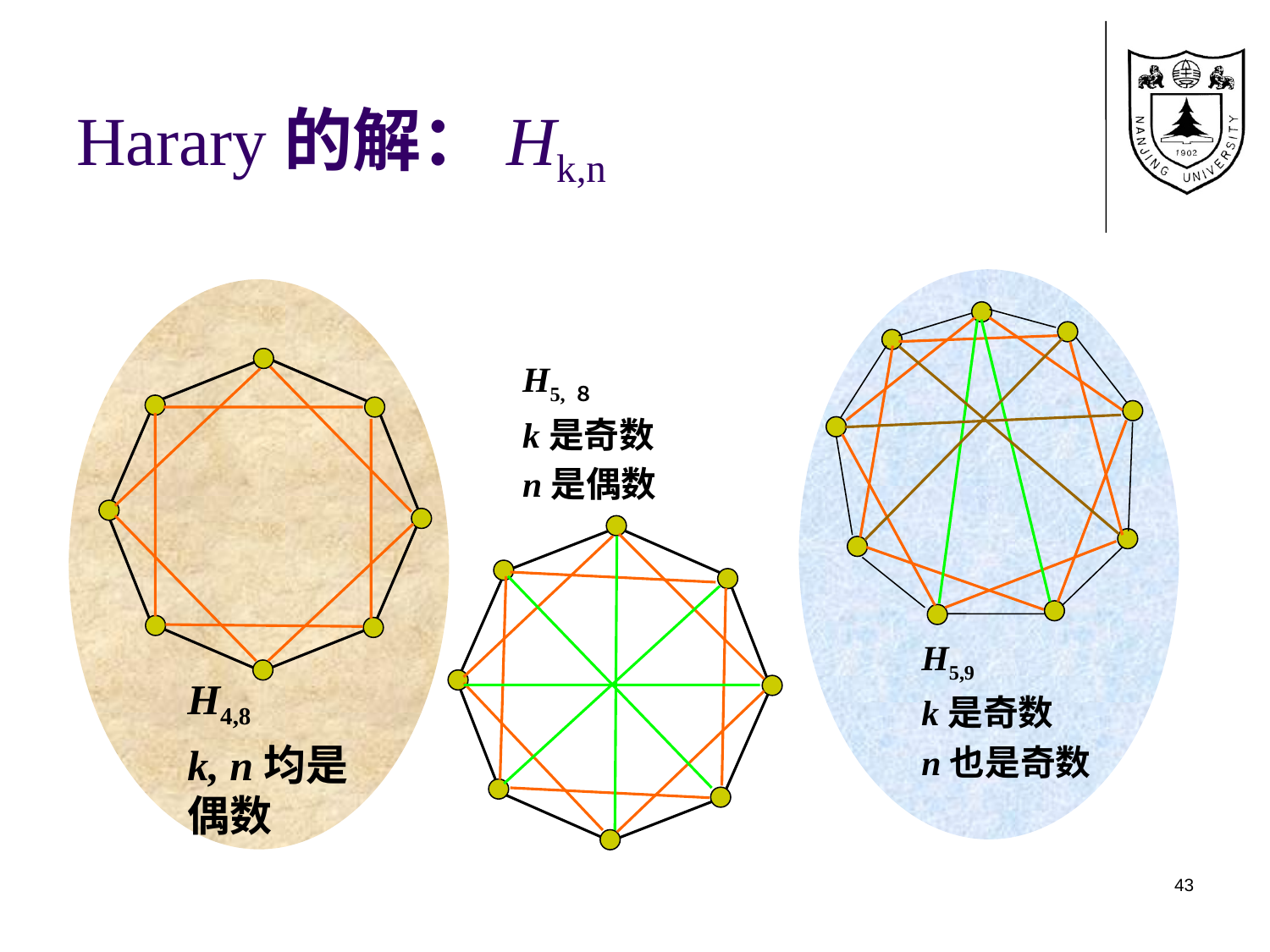

# Harary的解：Hk,n

H5,８
k是奇数
n是偶数

H5,9
k是奇数
n也是奇数

H4,8
k, n均是偶数

43